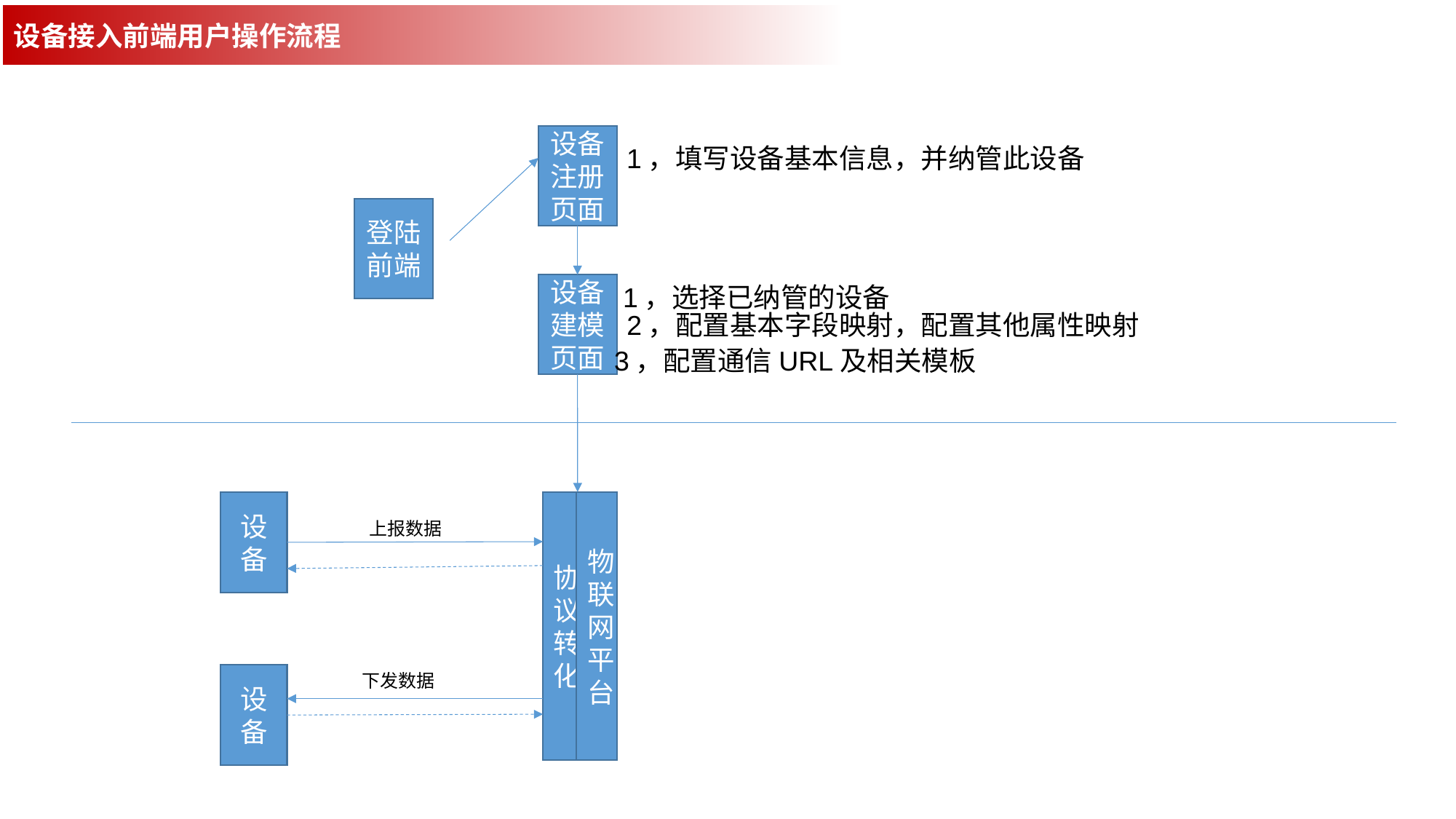

设备接入前端用户操作流程
业务架构
设备注册页面
1，填写设备基本信息，并纳管此设备
登陆前端
设备建模页面
1，选择已纳管的设备
2，配置基本字段映射，配置其他属性映射
3，配置通信URL及相关模板
协议转化
设备
物联网平台
上报数据
下发数据
设备